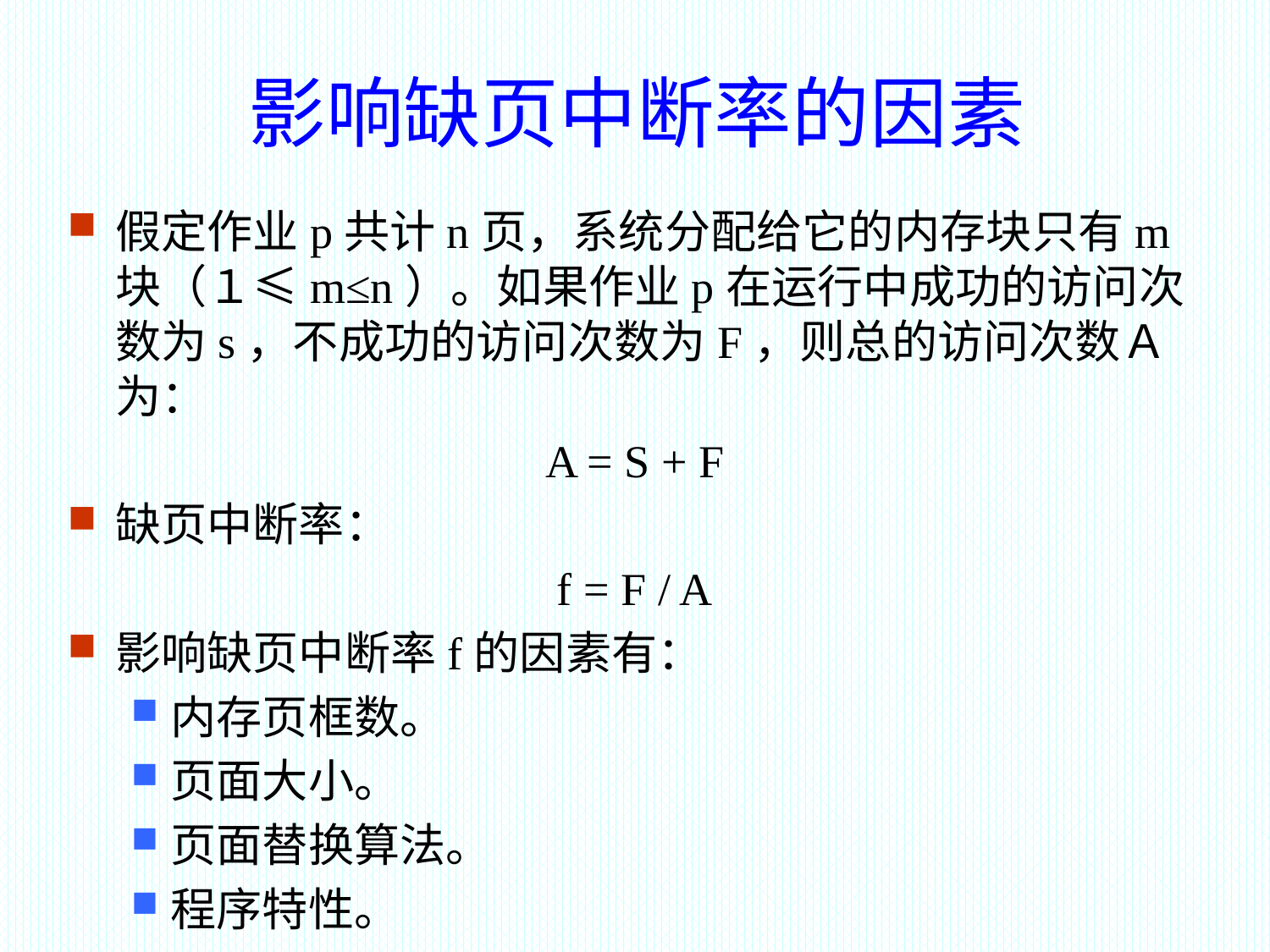

影响缺页中断率的因素
假定作业p共计n页，系统分配给它的内存块只有m块（１≤m≤n）。如果作业p在运行中成功的访问次数为s，不成功的访问次数为F，则总的访问次数Ａ为：
A = S + F
缺页中断率：
f = F / A
影响缺页中断率f的因素有：
内存页框数。
页面大小。
页面替换算法。
程序特性。